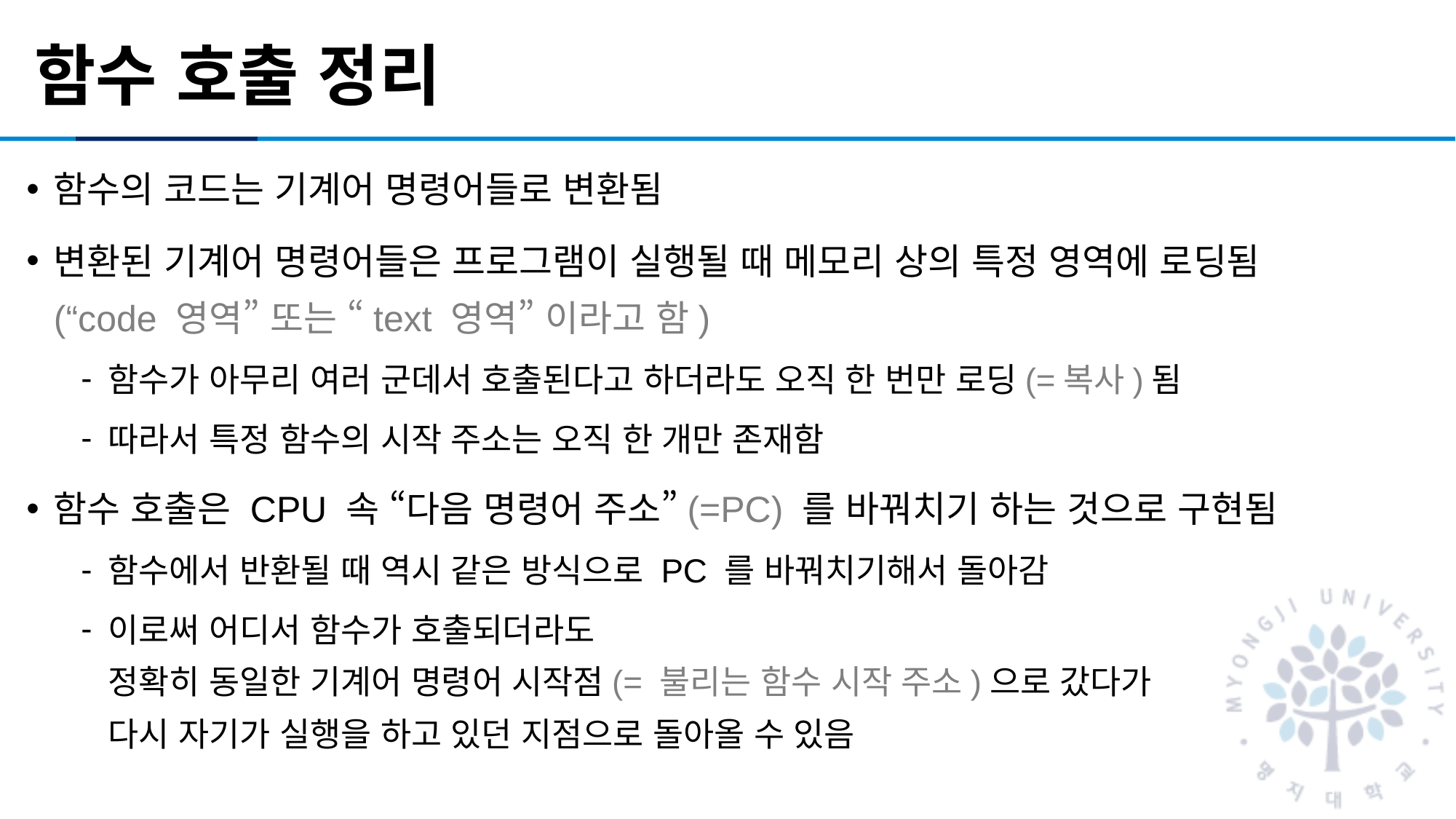

# 함수 호출 정리
함수의 코드는 기계어 명령어들로 변환됨
변환된 기계어 명령어들은 프로그램이 실행될 때 메모리 상의 특정 영역에 로딩됨
(“code 영역” 또는 “text 영역” 이라고 함)
함수가 아무리 여러 군데서 호출된다고 하더라도 오직 한 번만 로딩(=복사)됨
따라서 특정 함수의 시작 주소는 오직 한 개만 존재함
함수 호출은 CPU 속 “다음 명령어 주소”(=PC) 를 바꿔치기 하는 것으로 구현됨
함수에서 반환될 때 역시 같은 방식으로 PC 를 바꿔치기해서 돌아감
이로써 어디서 함수가 호출되더라도
정확히 동일한 기계어 명령어 시작점(= 불리는 함수 시작 주소)으로 갔다가
다시 자기가 실행을 하고 있던 지점으로 돌아올 수 있음